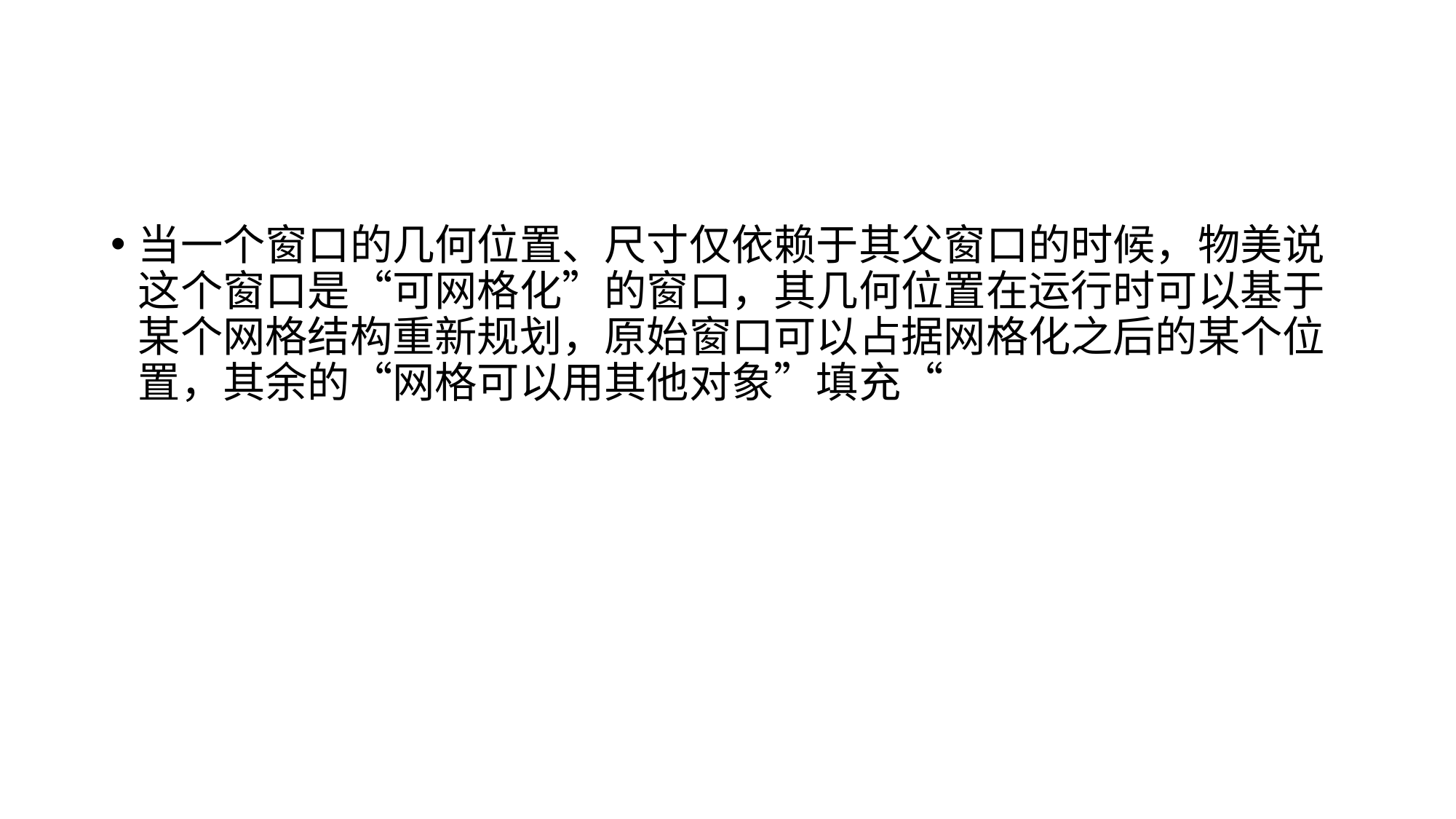

#
当一个窗口的几何位置、尺寸仅依赖于其父窗口的时候，物美说这个窗口是“可网格化”的窗口，其几何位置在运行时可以基于某个网格结构重新规划，原始窗口可以占据网格化之后的某个位置，其余的“网格可以用其他对象”填充“